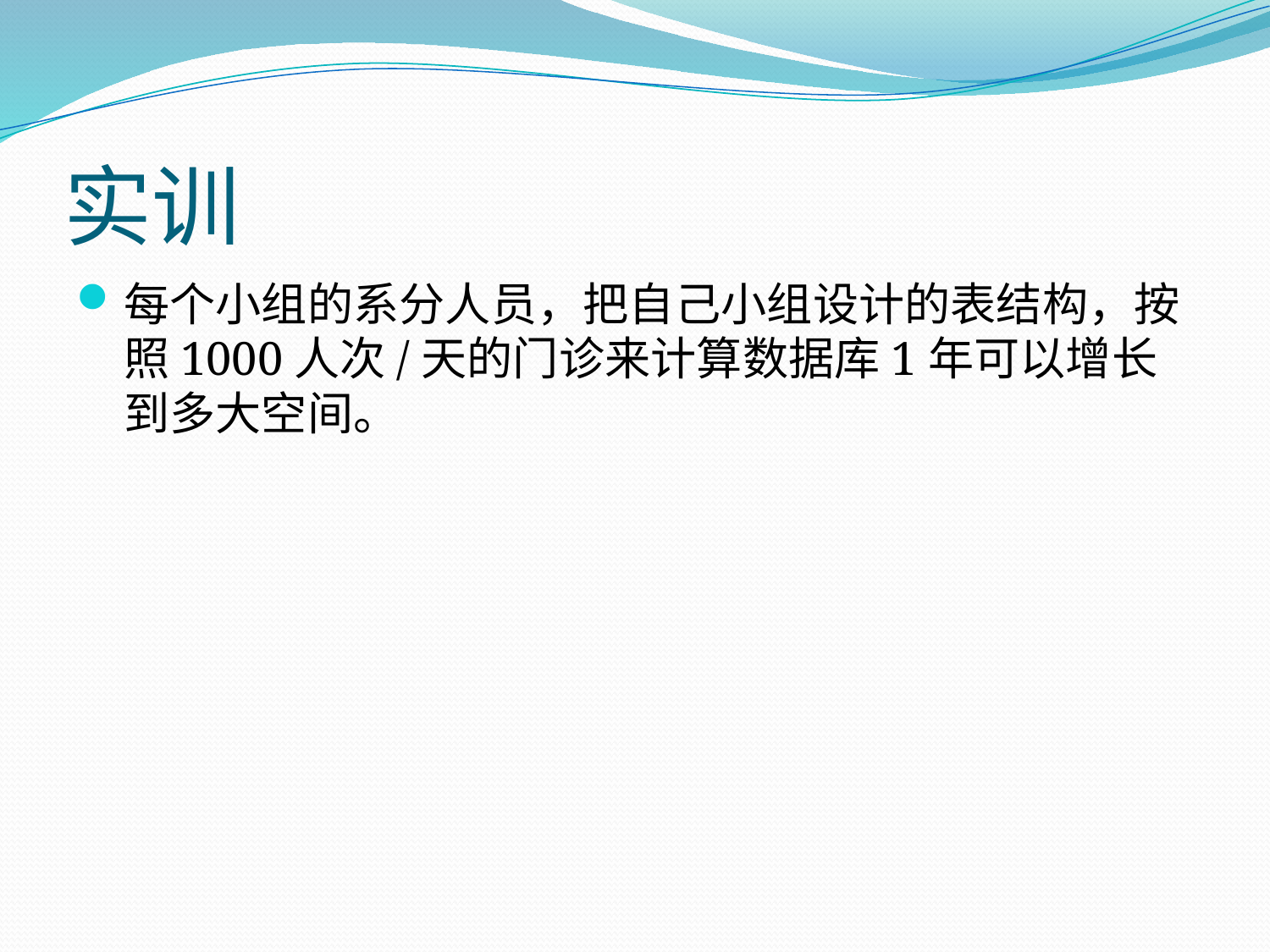

# 实训
每个小组的系分人员，把自己小组设计的表结构，按照1000人次/天的门诊来计算数据库1年可以增长到多大空间。